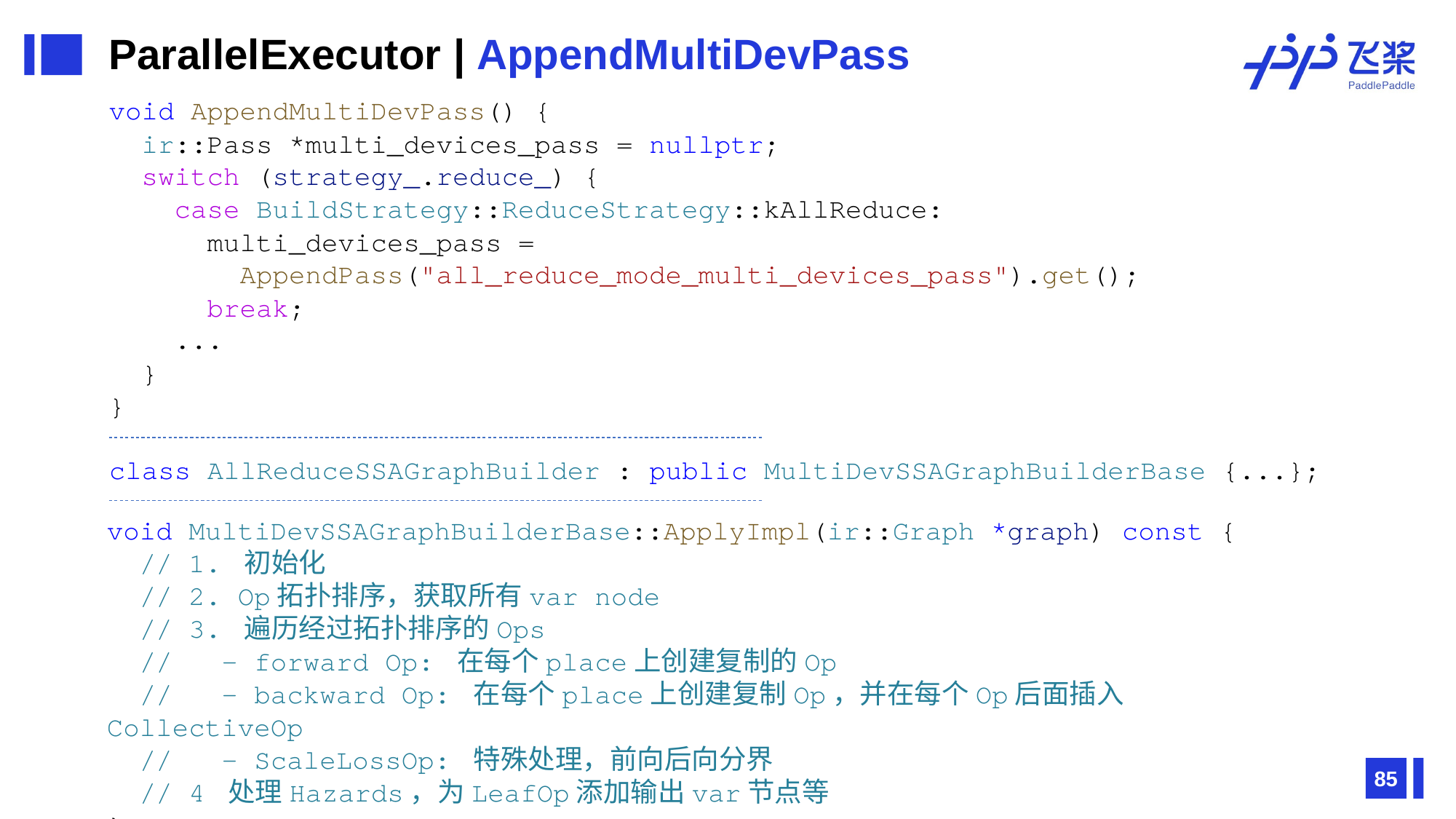

ParallelExecutor | AppendMultiDevPass
void AppendMultiDevPass() {
  ir::Pass *multi_devices_pass = nullptr;
  switch (strategy_.reduce_) {
    case BuildStrategy::ReduceStrategy::kAllReduce:
      multi_devices_pass =
        AppendPass("all_reduce_mode_multi_devices_pass").get();
      break;
    ...
  }
}
class AllReduceSSAGraphBuilder : public MultiDevSSAGraphBuilderBase {...};
void MultiDevSSAGraphBuilderBase::ApplyImpl(ir::Graph *graph) const {
  // 1. 初始化
  // 2. Op拓扑排序，获取所有var node
  // 3. 遍历经过拓扑排序的Ops
  //   - forward Op: 在每个place上创建复制的Op
  //   - backward Op: 在每个place上创建复制Op，并在每个Op后面插入CollectiveOp
  //   - ScaleLossOp: 特殊处理，前向后向分界
  // 4 处理Hazards，为LeafOp添加输出var节点等
}
85